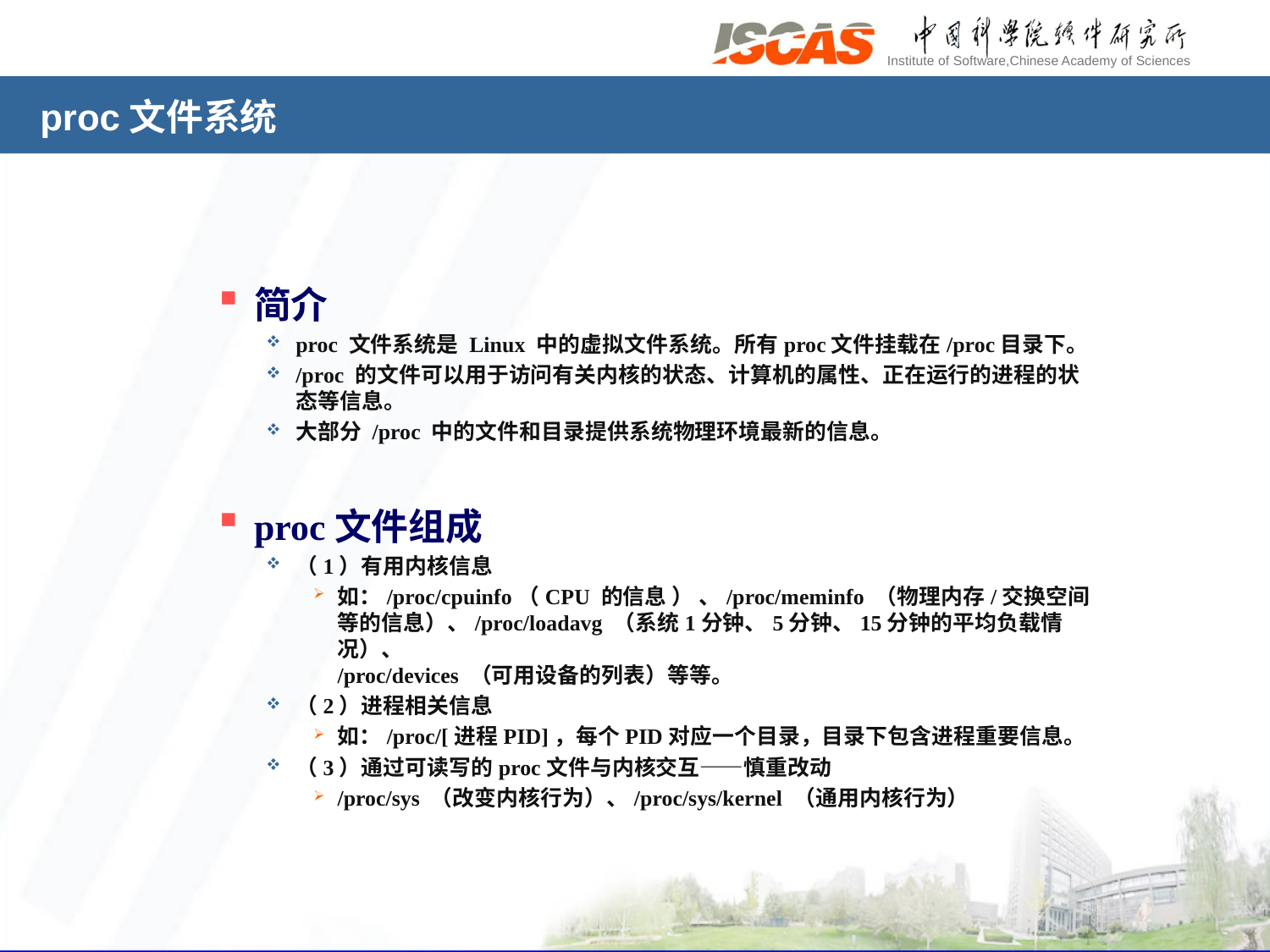

# proc文件系统
简介
proc 文件系统是 Linux 中的虚拟文件系统。所有proc文件挂载在/proc目录下。
/proc 的文件可以用于访问有关内核的状态、计算机的属性、正在运行的进程的状态等信息。
大部分 /proc 中的文件和目录提供系统物理环境最新的信息。

proc文件组成
（1）有用内核信息
如：/proc/cpuinfo（CPU 的信息 ） 、/proc/meminfo （物理内存/交换空间等的信息）、/proc/loadavg （系统1分钟、5分钟、15分钟的平均负载情况）、
/proc/devices （可用设备的列表）等等。
（2）进程相关信息
如：/proc/[进程PID]，每个PID对应一个目录，目录下包含进程重要信息。
（3）通过可读写的proc文件与内核交互——慎重改动
/proc/sys （改变内核行为）、/proc/sys/kernel （通用内核行为）